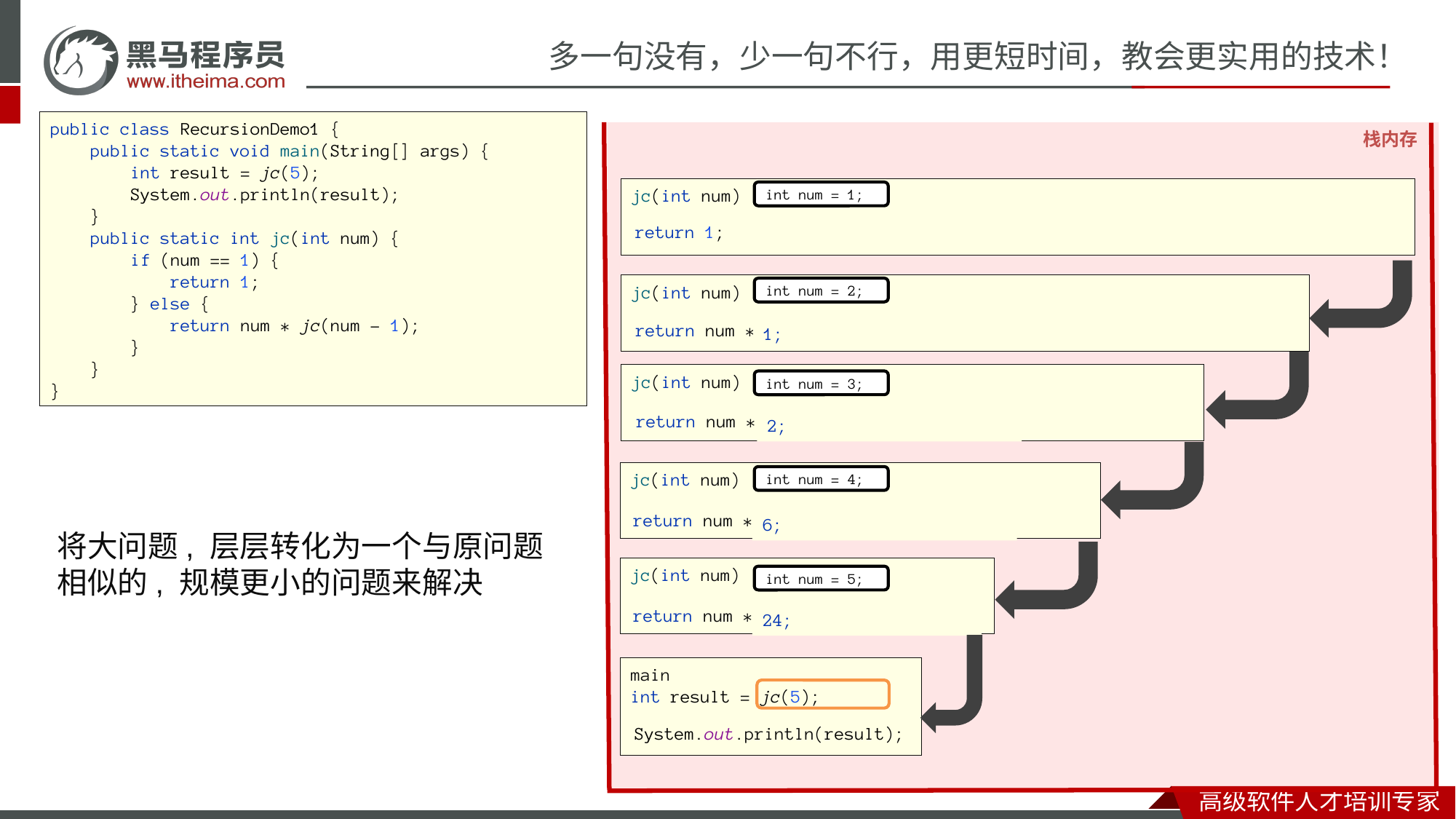

public class RecursionDemo1 {
    public static void main(String[] args) {
        int result = jc(5);
        System.out.println(result);
    }
    public static int jc(int num) {
        if (num == 1) {
            return 1;
        } else {
            return num * jc(num - 1);
        }
    }
}
栈内存

jc(int num)

int num = 1;
return 1;

jc(int num)

int num = 2;
1;

return num * jc(num - 1);

jc(int num)

int num = 3;
2;

return num * jc(num - 1);

jc(int num)

int num = 4;
6;

return num * jc(num - 1);
将大问题, 层层转化为一个与原问题
相似的, 规模更小的问题来解决

jc(int num)

int num = 5;
24;

return num * jc(num - 1);

main
int result = jc(5);

System.out.println(result);